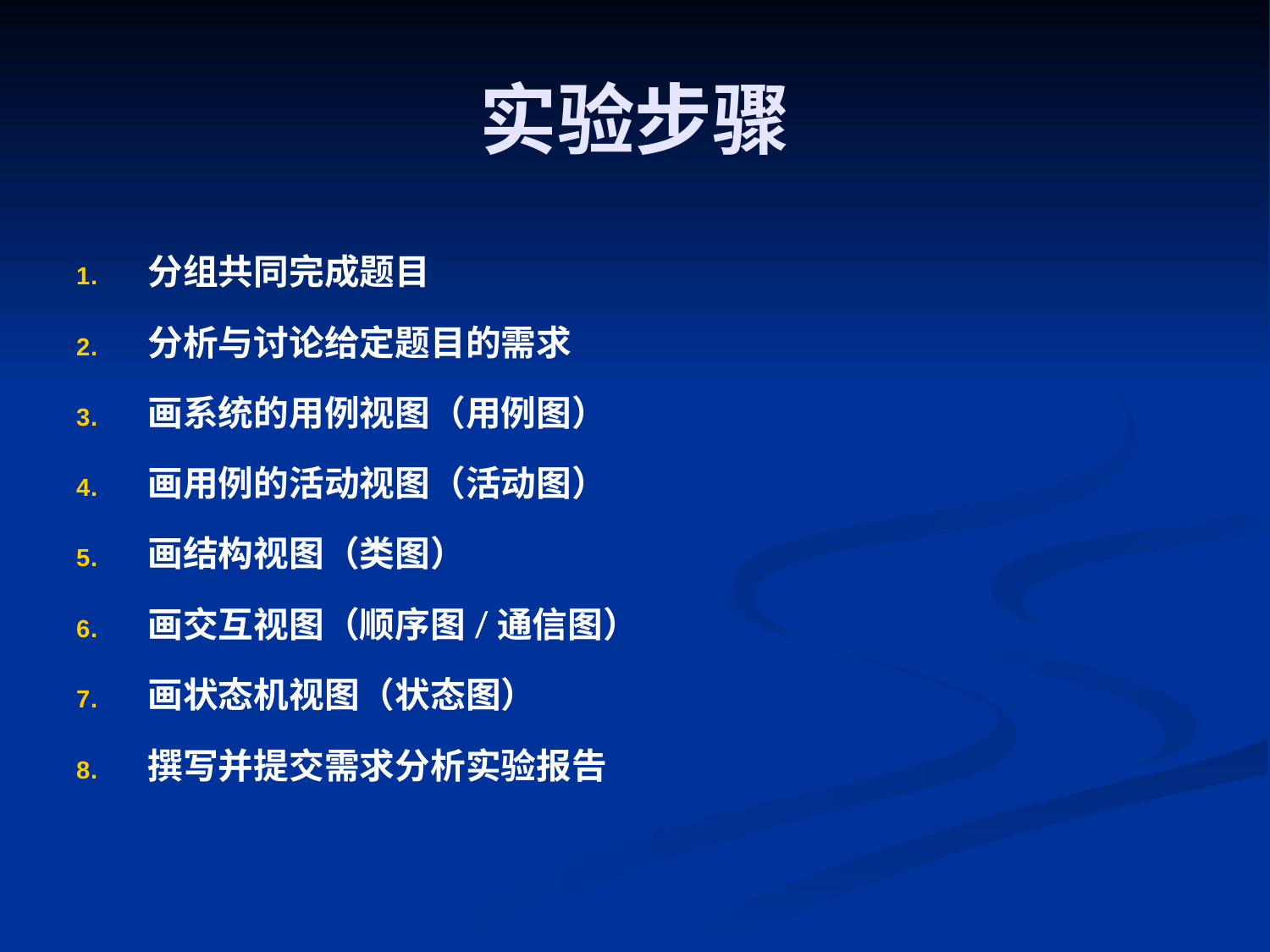

# 实验步骤
分组共同完成题目
分析与讨论给定题目的需求
画系统的用例视图（用例图）
画用例的活动视图（活动图）
画结构视图（类图）
画交互视图（顺序图/通信图）
画状态机视图（状态图）
撰写并提交需求分析实验报告